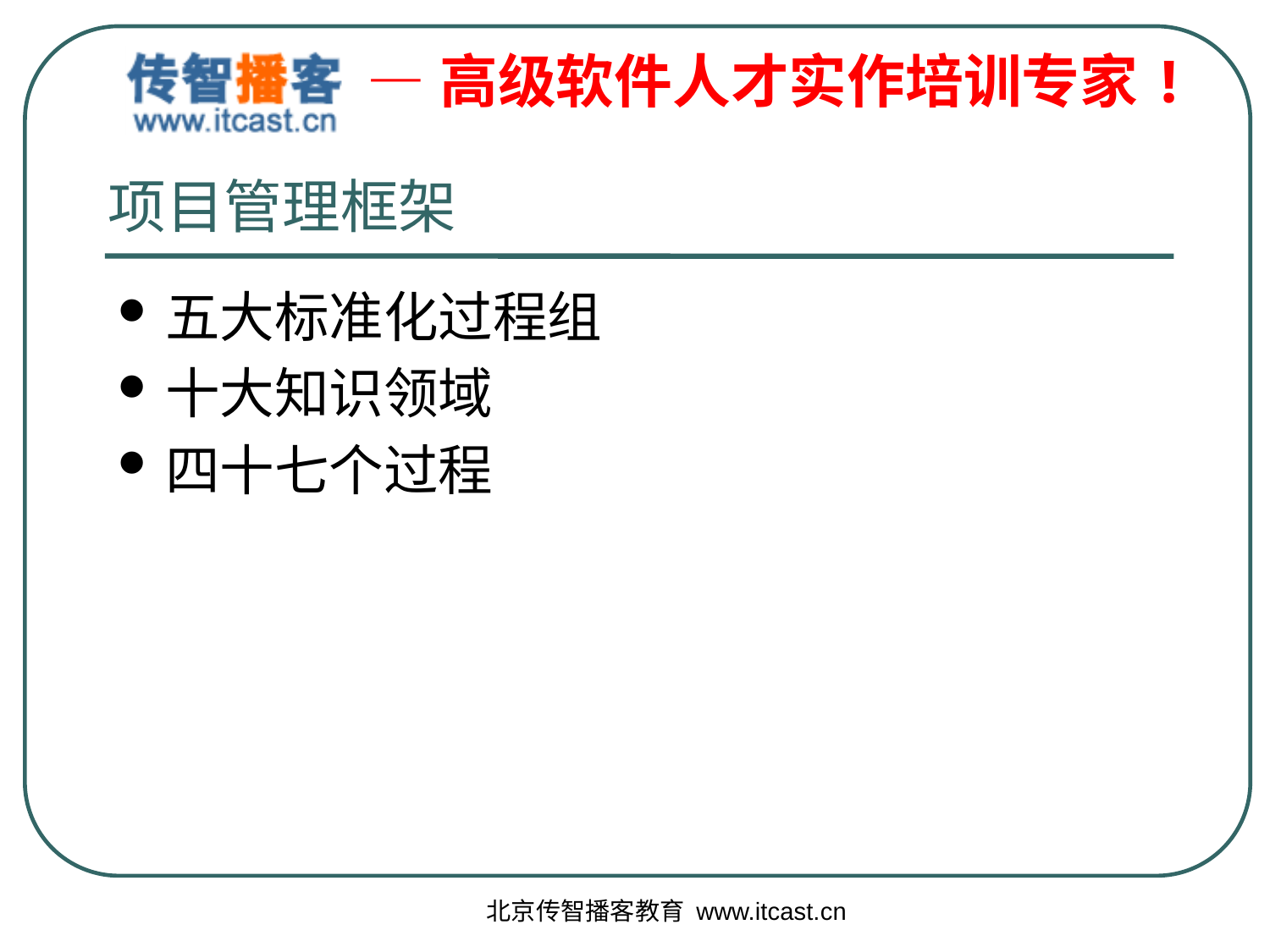

# 项目管理框架
五大标准化过程组
十大知识领域
四十七个过程

北京传智播客教育 www.itcast.cn